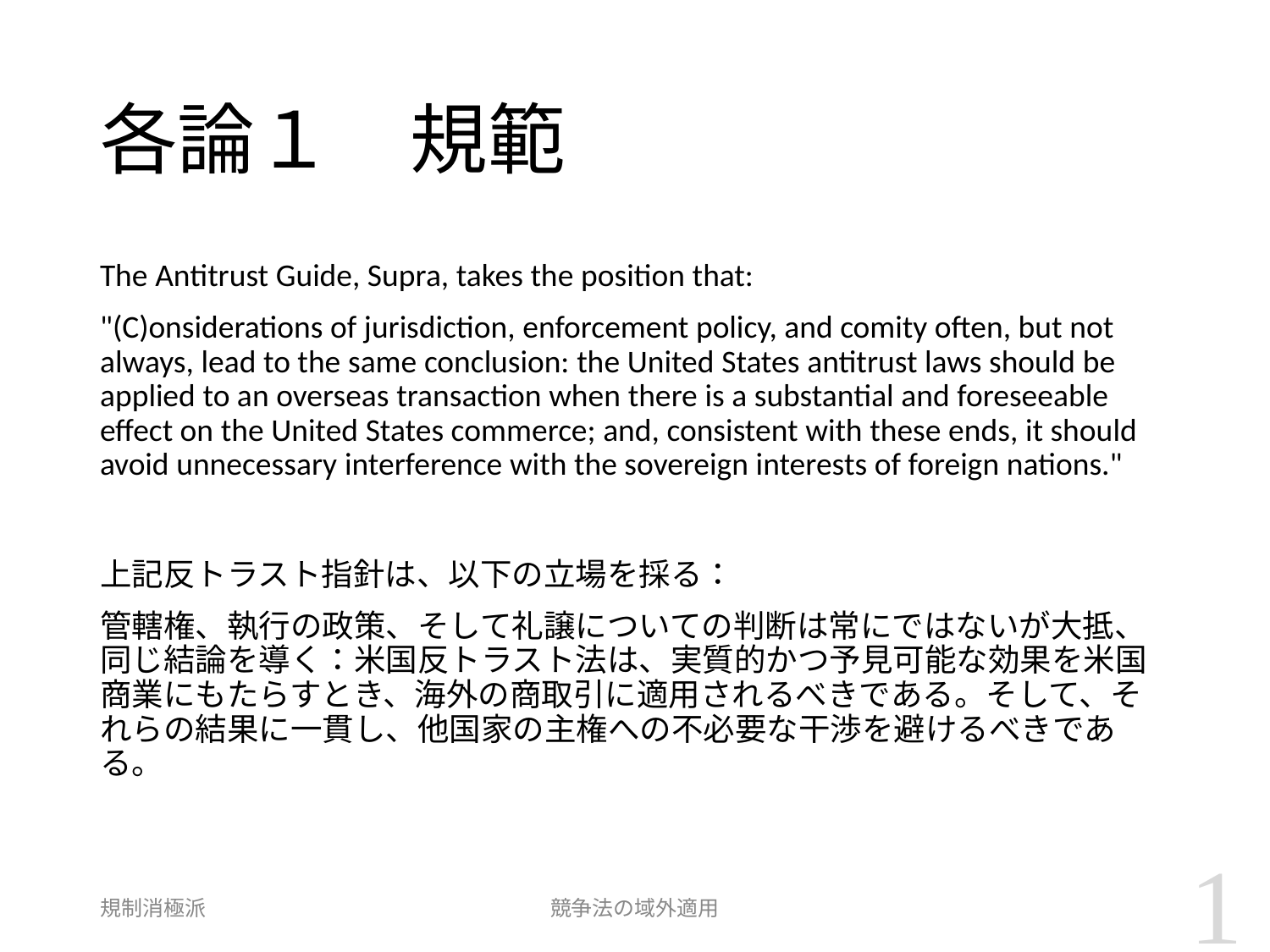

# 各論１　規範
The Antitrust Guide, Supra, takes the position that:
"(C)onsiderations of jurisdiction, enforcement policy, and comity often, but not always, lead to the same conclusion: the United States antitrust laws should be applied to an overseas transaction when there is a substantial and foreseeable effect on the United States commerce; and, consistent with these ends, it should avoid unnecessary interference with the sovereign interests of foreign nations."
上記反トラスト指針は、以下の立場を採る：
管轄権、執行の政策、そして礼譲についての判断は常にではないが大抵、同じ結論を導く：米国反トラスト法は、実質的かつ予見可能な効果を米国商業にもたらすとき、海外の商取引に適用されるべきである。そして、それらの結果に一貫し、他国家の主権への不必要な干渉を避けるべきである。
1
規制消極派
競争法の域外適用